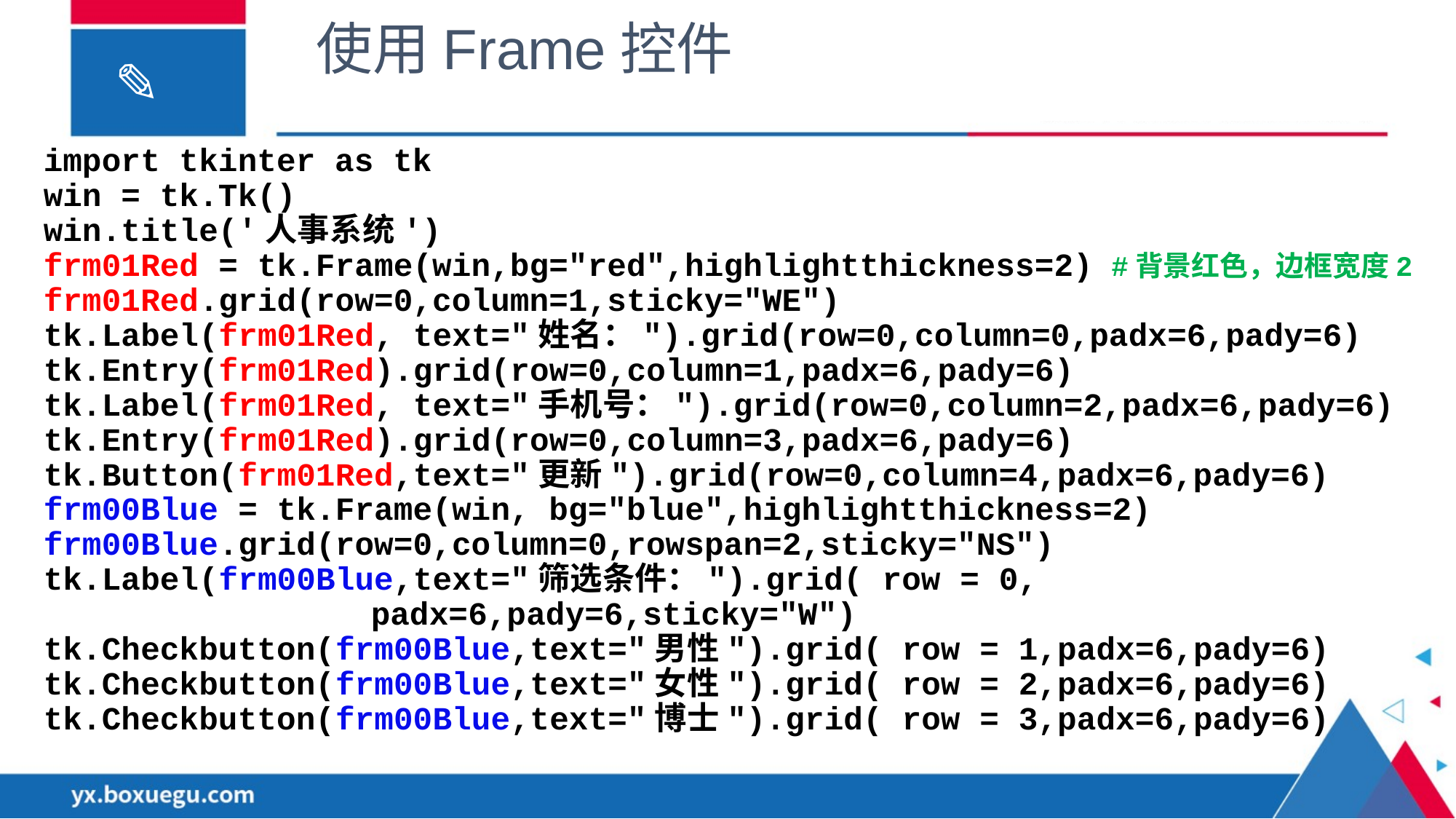

使用Frame控件
import tkinter as tk
win = tk.Tk()
win.title('人事系统')
frm01Red = tk.Frame(win,bg="red",highlightthickness=2) #背景红色，边框宽度2
frm01Red.grid(row=0,column=1,sticky="WE")
tk.Label(frm01Red, text="姓名：").grid(row=0,column=0,padx=6,pady=6)
tk.Entry(frm01Red).grid(row=0,column=1,padx=6,pady=6)
tk.Label(frm01Red, text="手机号：").grid(row=0,column=2,padx=6,pady=6)
tk.Entry(frm01Red).grid(row=0,column=3,padx=6,pady=6)
tk.Button(frm01Red,text="更新").grid(row=0,column=4,padx=6,pady=6)
frm00Blue = tk.Frame(win, bg="blue",highlightthickness=2)
frm00Blue.grid(row=0,column=0,rowspan=2,sticky="NS")
tk.Label(frm00Blue,text="筛选条件：").grid( row = 0,
			padx=6,pady=6,sticky="W")
tk.Checkbutton(frm00Blue,text="男性").grid( row = 1,padx=6,pady=6)
tk.Checkbutton(frm00Blue,text="女性").grid( row = 2,padx=6,pady=6)
tk.Checkbutton(frm00Blue,text="博士").grid( row = 3,padx=6,pady=6)